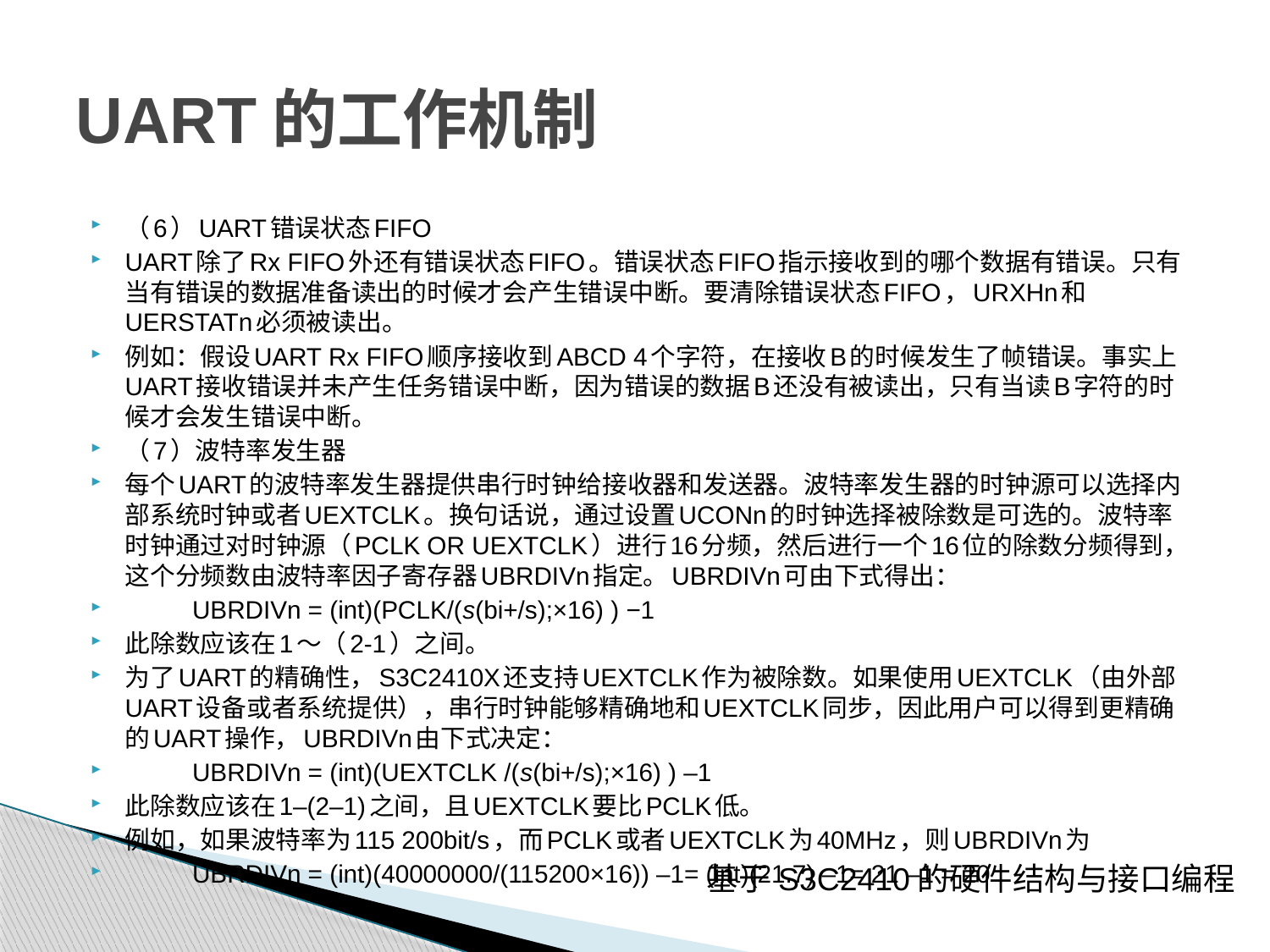

# UART的工作机制
（6）UART错误状态FIFO
UART除了Rx FIFO外还有错误状态FIFO。错误状态FIFO指示接收到的哪个数据有错误。只有当有错误的数据准备读出的时候才会产生错误中断。要清除错误状态FIFO，URXHn和UERSTATn必须被读出。
例如：假设UART Rx FIFO顺序接收到ABCD 4个字符，在接收B的时候发生了帧错误。事实上UART接收错误并未产生任务错误中断，因为错误的数据B还没有被读出，只有当读B字符的时候才会发生错误中断。
（7）波特率发生器
每个UART的波特率发生器提供串行时钟给接收器和发送器。波特率发生器的时钟源可以选择内部系统时钟或者UEXTCLK。换句话说，通过设置UCONn的时钟选择被除数是可选的。波特率时钟通过对时钟源（PCLK OR UEXTCLK）进行16分频，然后进行一个16位的除数分频得到，这个分频数由波特率因子寄存器UBRDIVn指定。UBRDIVn可由下式得出：
	UBRDIVn = (int)(PCLK/(s(bi+/s);×16) ) −1
此除数应该在1～（2-1）之间。
为了UART的精确性，S3C2410X还支持UEXTCLK作为被除数。如果使用UEXTCLK（由外部UART设备或者系统提供），串行时钟能够精确地和UEXTCLK同步，因此用户可以得到更精确的UART操作，UBRDIVn由下式决定：
	UBRDIVn = (int)(UEXTCLK /(s(bi+/s);×16) ) –1
此除数应该在1–(2–1)之间，且UEXTCLK要比PCLK低。
例如，如果波特率为115 200bit/s，而PCLK或者UEXTCLK为40MHz，则UBRDIVn为
	UBRDIVn = (int)(40000000/(115200×16)) –1= (int)(21.7) –1= 21 –1 = 20
基于S3C2410的硬件结构与接口编程